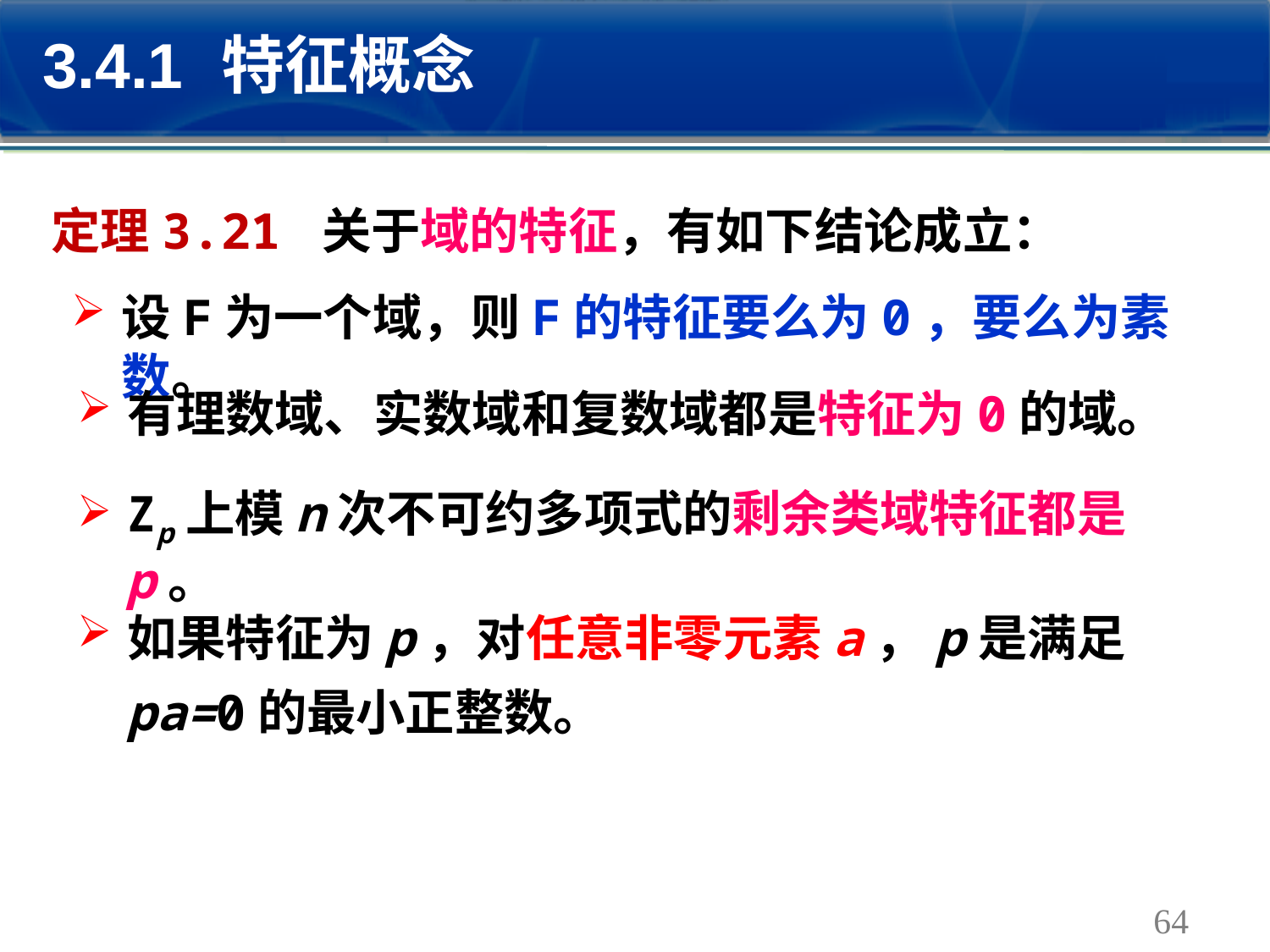

3.4.1 特征概念
定理3.21 关于域的特征，有如下结论成立：
设F为一个域，则F的特征要么为0，要么为素数。
有理数域、实数域和复数域都是特征为0的域。
Zp上模n次不可约多项式的剩余类域特征都是p。
如果特征为p，对任意非零元素a，p是满足pa=0的最小正整数。
64